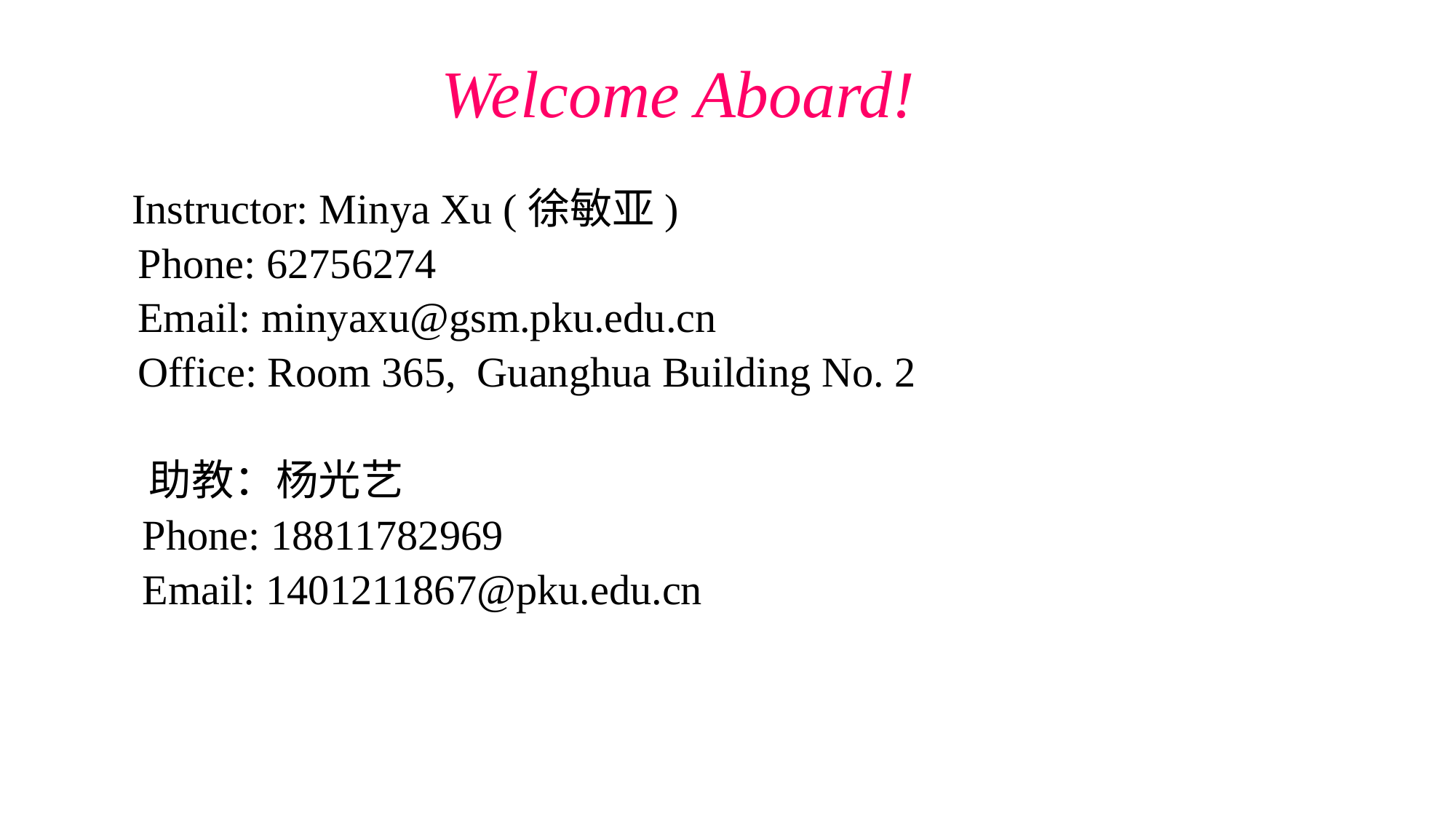

Welcome Aboard!

  Instructor: Minya Xu (徐敏亚)
	Phone: 62756274
	Email: minyaxu@gsm.pku.edu.cn
	Office: Room 365,  Guanghua Building No. 2

   助教：杨光艺
   Phone: 18811782969
   Email: 1401211867@pku.edu.cn